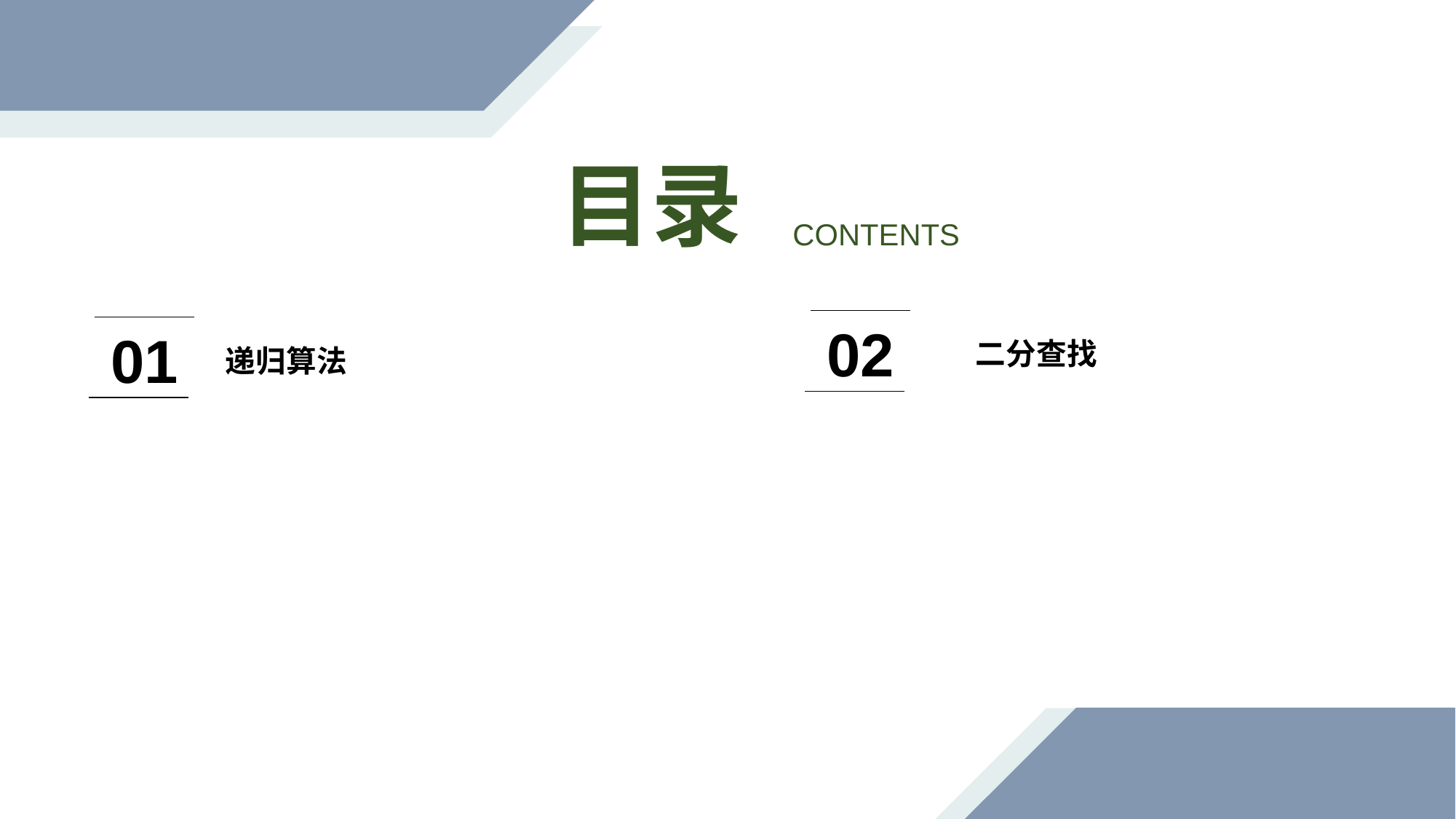

目录
 CONTENTS
02
01
二分查找
递归算法
工作概述
Whatever is worth doing is worth doing well. Whatever is worth